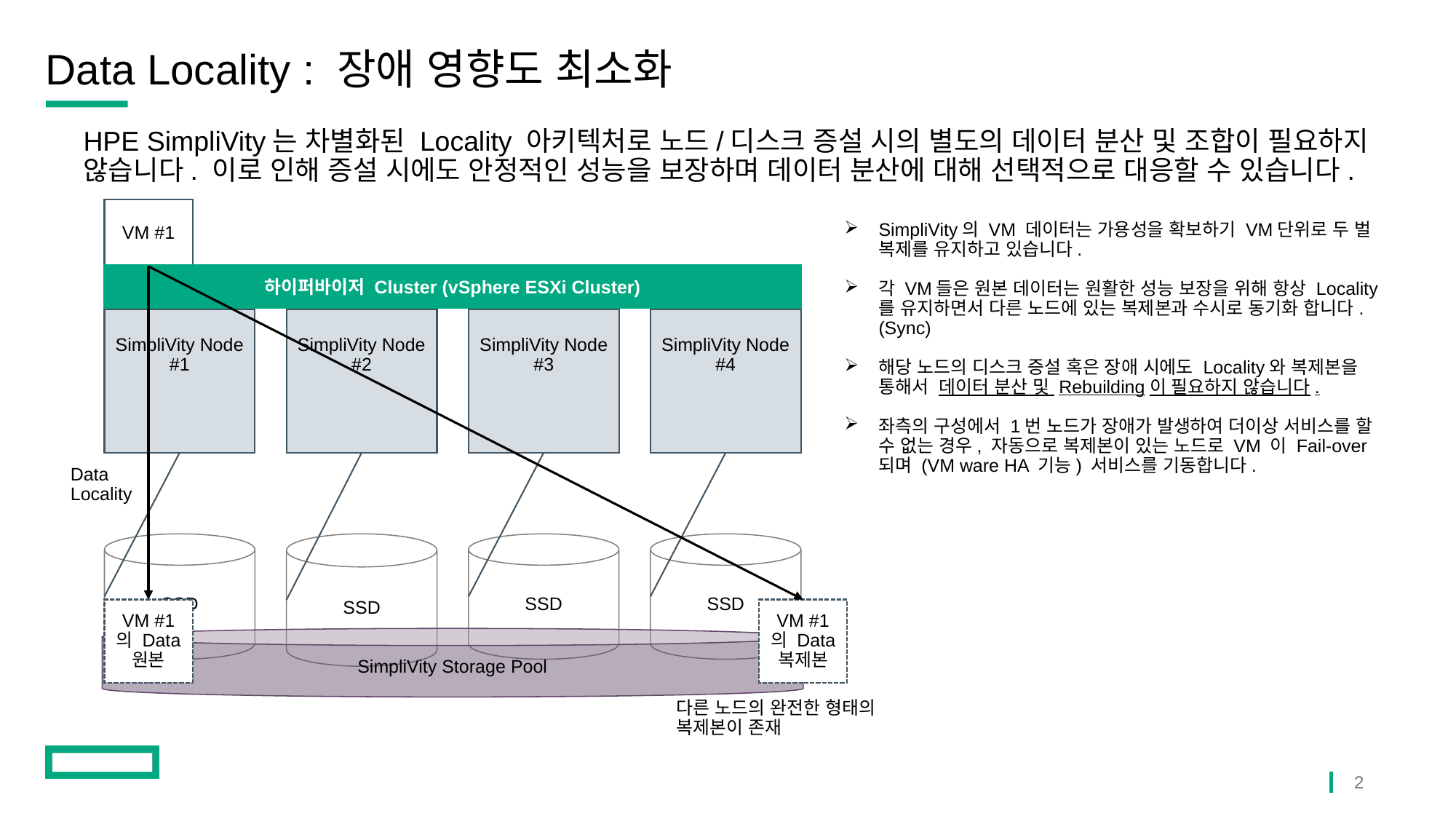

Data Locality : 장애 영향도 최소화
HPE SimpliVity는 차별화된 Locality 아키텍처로 노드/디스크 증설 시의 별도의 데이터 분산 및 조합이 필요하지 않습니다. 이로 인해 증설 시에도 안정적인 성능을 보장하며 데이터 분산에 대해 선택적으로 대응할 수 있습니다.
VM #1
SimpliVity의 VM 데이터는 가용성을 확보하기 VM단위로 두 벌 복제를 유지하고 있습니다.

각 VM들은 원본 데이터는 원활한 성능 보장을 위해 항상 Locality를 유지하면서 다른 노드에 있는 복제본과 수시로 동기화 합니다.(Sync)

해당 노드의 디스크 증설 혹은 장애 시에도 Locality와 복제본을 통해서  데이터 분산 및 Rebuilding이 필요하지 않습니다.

좌측의 구성에서 1번 노드가 장애가 발생하여 더이상 서비스를 할 수 없는 경우, 자동으로 복제본이 있는 노드로 VM 이 Fail-over 되며 (VM ware HA 기능) 서비스를 기동합니다.
하이퍼바이저 Cluster (vSphere ESXi Cluster)

SimpliVity Node #1

SimpliVity Node #2

SimpliVity Node #3

SimpliVity Node #4
Data Locality
SSD
SSD
SSD
SSD
VM #1
의 Data
복제본
VM #1
의 Data
원본
SimpliVity Storage Pool
다른 노드의 완전한 형태의 복제본이 존재
2